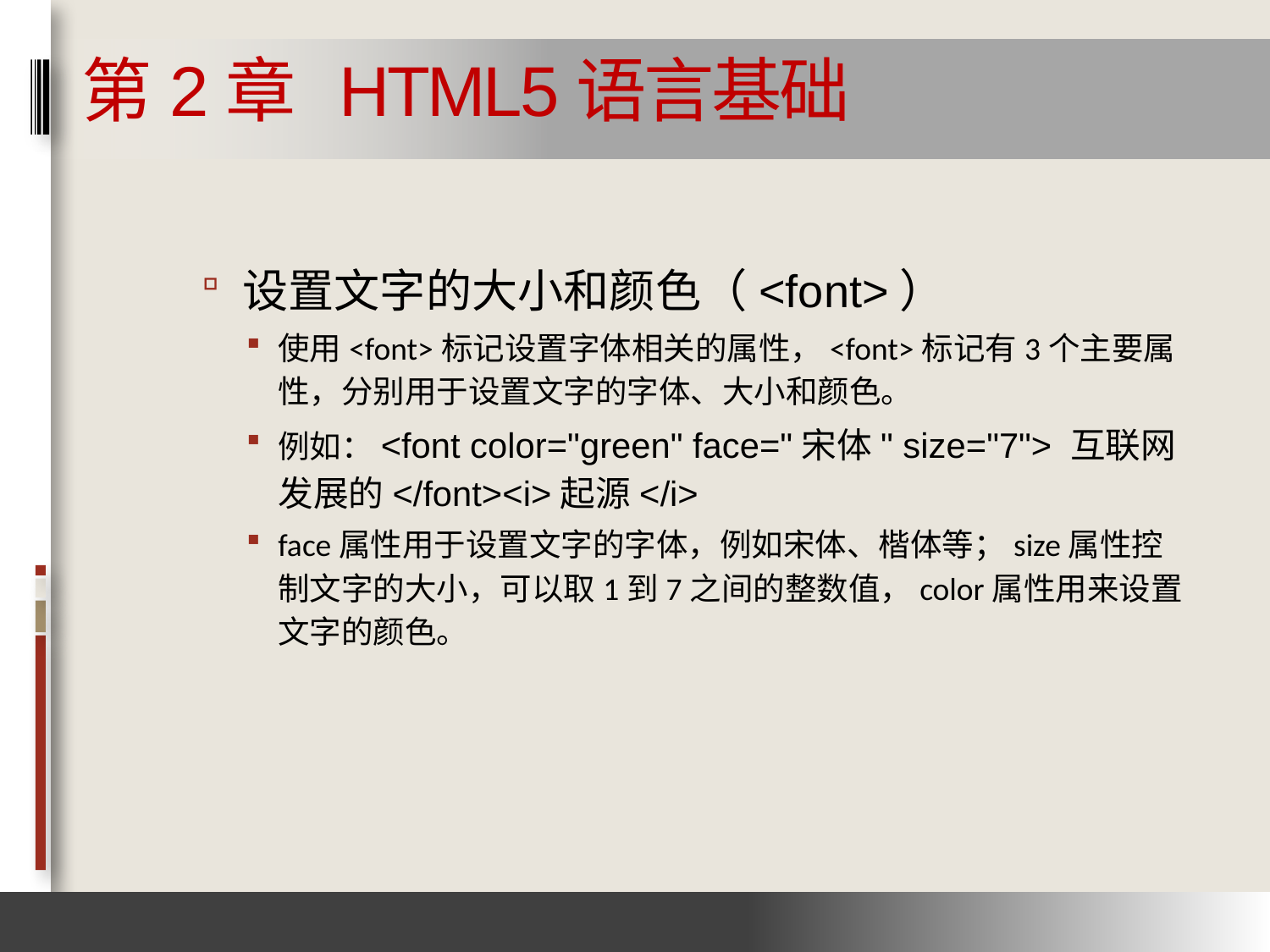

# 第2章  HTML5语言基础
设置文字的大小和颜色（<font>）
使用<font>标记设置字体相关的属性，<font>标记有3个主要属性，分别用于设置文字的字体、大小和颜色。
例如：<font color="green" face="宋体" size="7"> 互联网发展的</font><i>起源</i>
face属性用于设置文字的字体，例如宋体、楷体等；size属性控制文字的大小，可以取1到7之间的整数值，color属性用来设置文字的颜色。